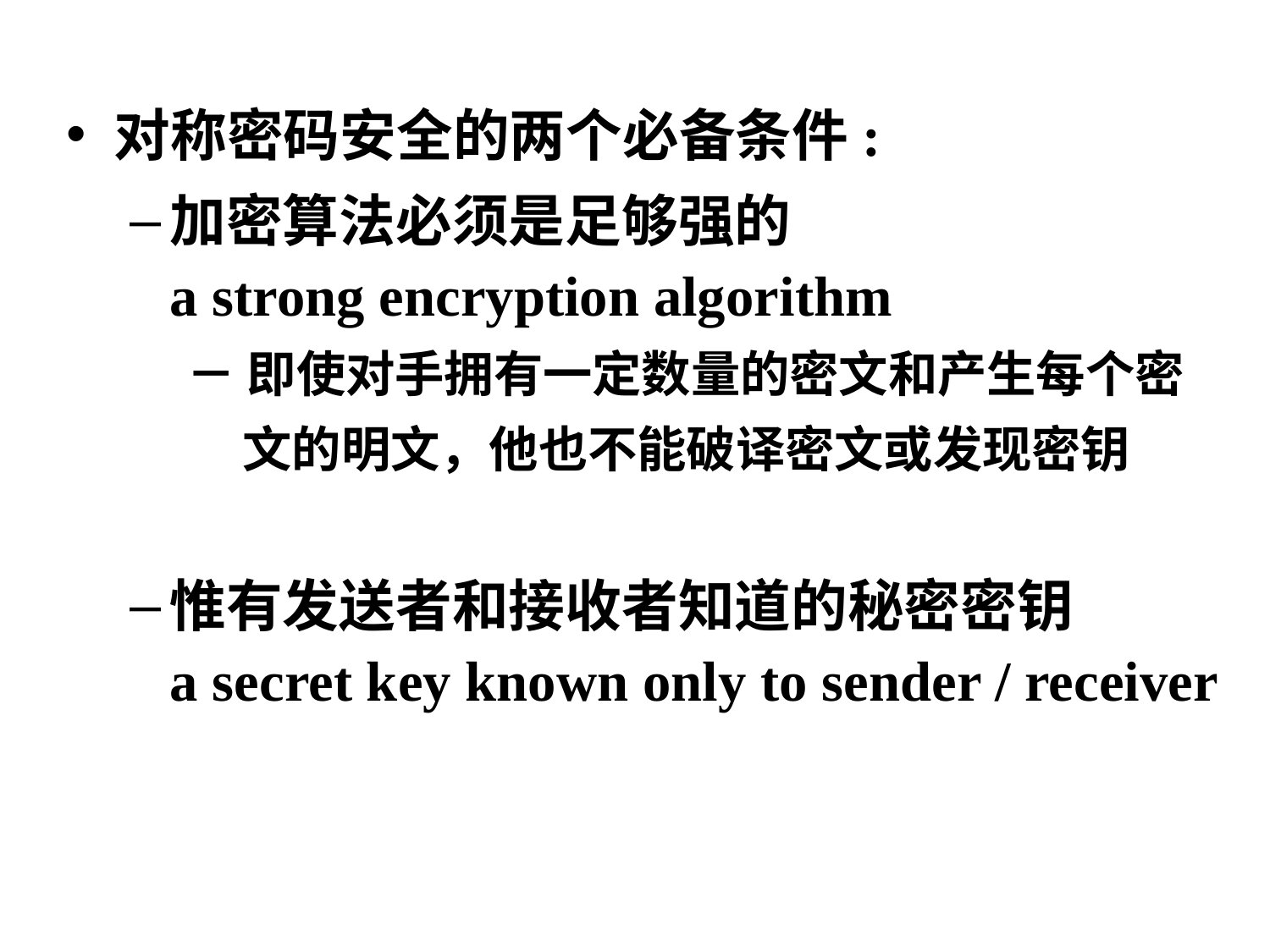

对称密码安全的两个必备条件:
加密算法必须是足够强的
a strong encryption algorithm
    － 即使对手拥有一定数量的密文和产生每个密
         文的明文，他也不能破译密文或发现密钥

惟有发送者和接收者知道的秘密密钥
a secret key known only to sender / receiver